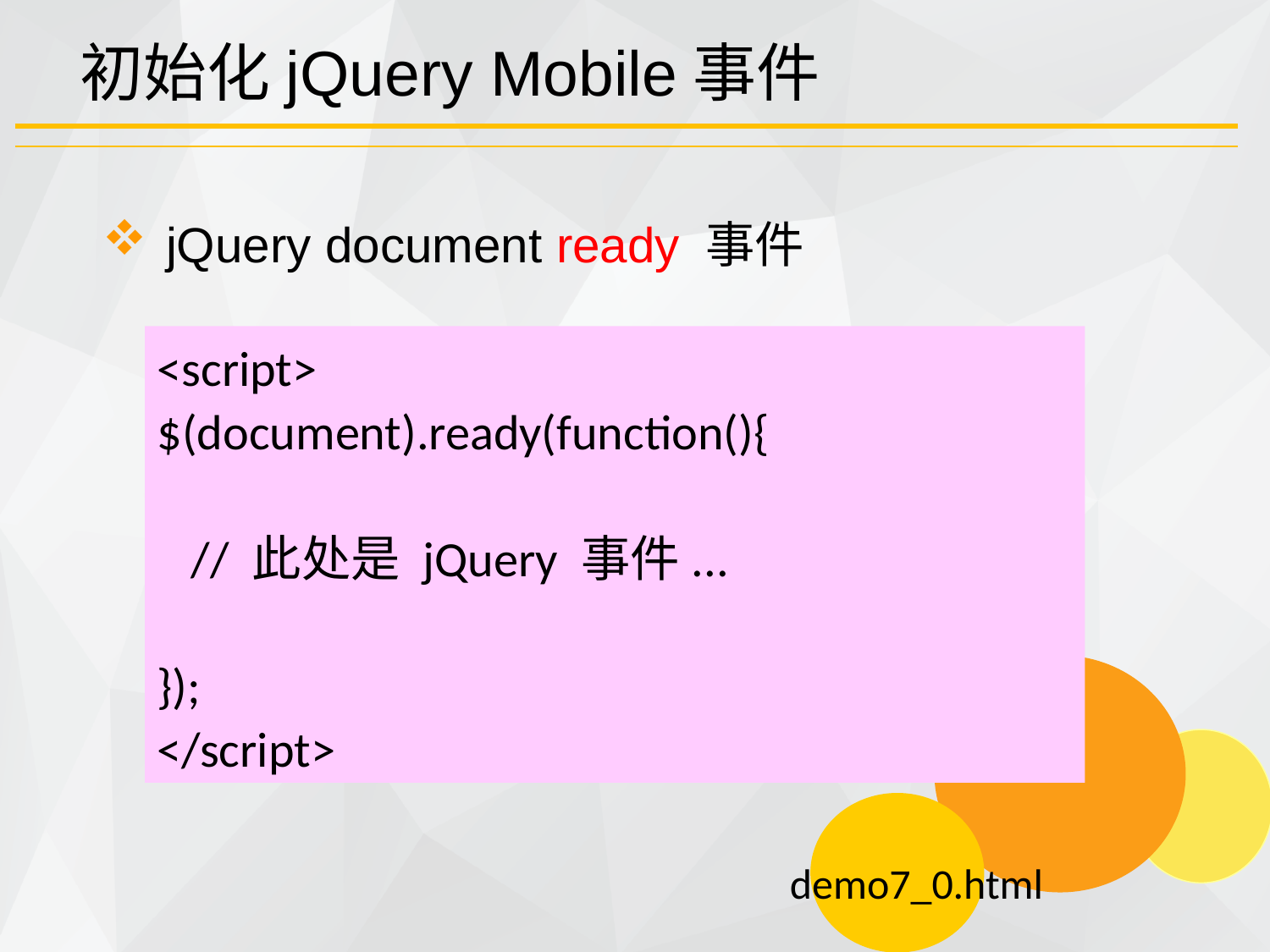

# 初始化jQuery Mobile事件
jQuery document ready 事件
<script>
$(document).ready(function(){

   // 此处是 jQuery 事件...

});
</script>
demo7_0.html